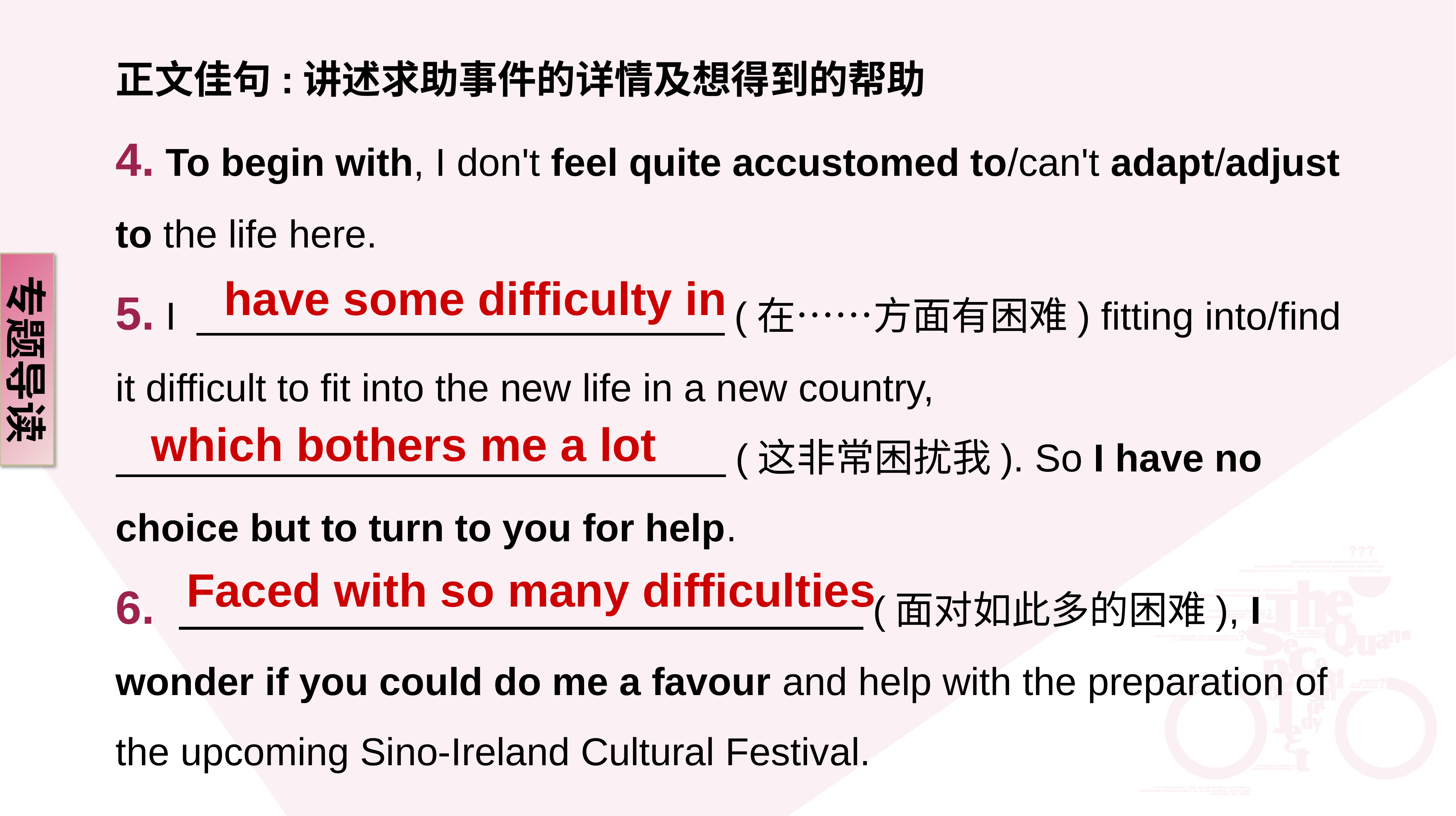

正文佳句:讲述求助事件的详情及想得到的帮助
4. To begin with, I don't feel quite accustomed to/can't adapt/adjust to the life here.
5. I 　　　　                        　　　　 (在……方面有困难) fitting into/find it difficult to fit into the new life in a new country,
　　　　　　　　　　            　　　(这非常困扰我). So I have no choice but to turn to you for help.
6. 　　　　　　　               　　                   　(面对如此多的困难), I wonder if you could do me a favour and help with the preparation of the upcoming Sino-Ireland Cultural Festival.
have some difficulty in
专题导读
which bothers me a lot
Faced with so many difficulties